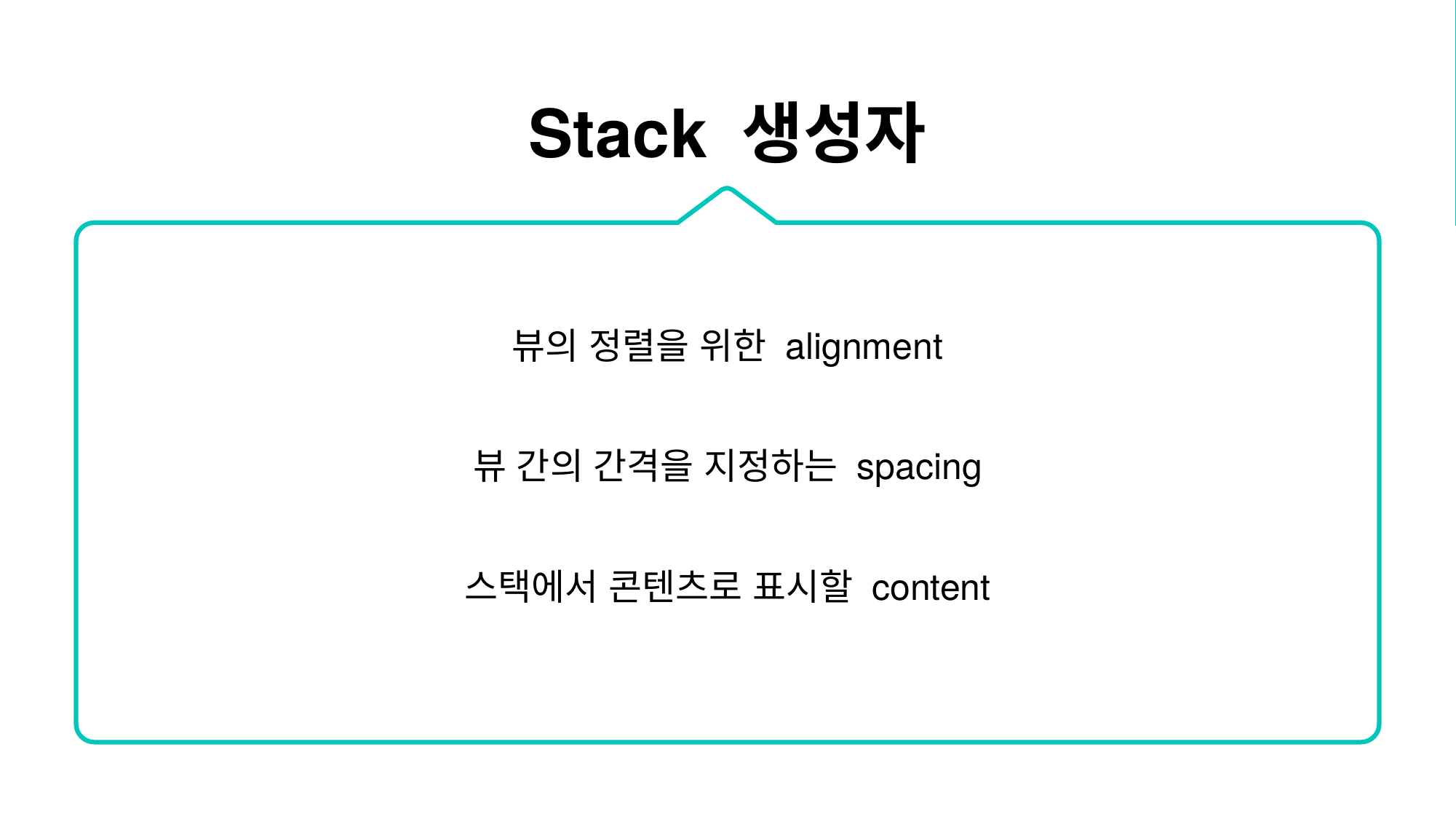

Stack 생성자

뷰의 정렬을 위한 alignment
뷰 간의 간격을 지정하는 spacing
스택에서 콘텐츠로 표시할 content